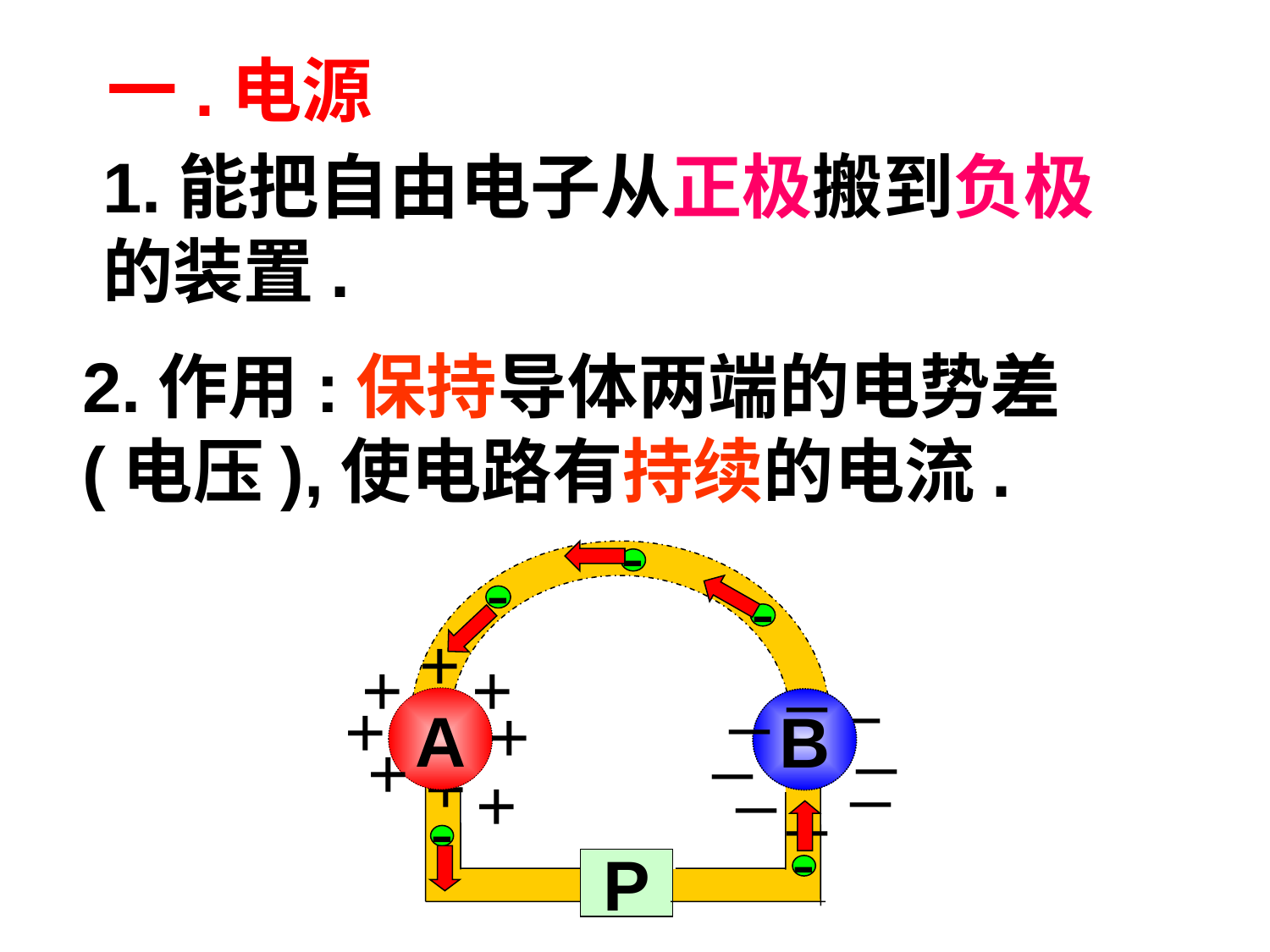

一.电源
1.能把自由电子从正极搬到负极的装置.

2.作用:保持导体两端的电势差(电压),使电路有持续的电流.

-
-
-
+
_
_
_
_
_
B
_
_
_
+
+
+
+
A
+
+
+

-
P
-